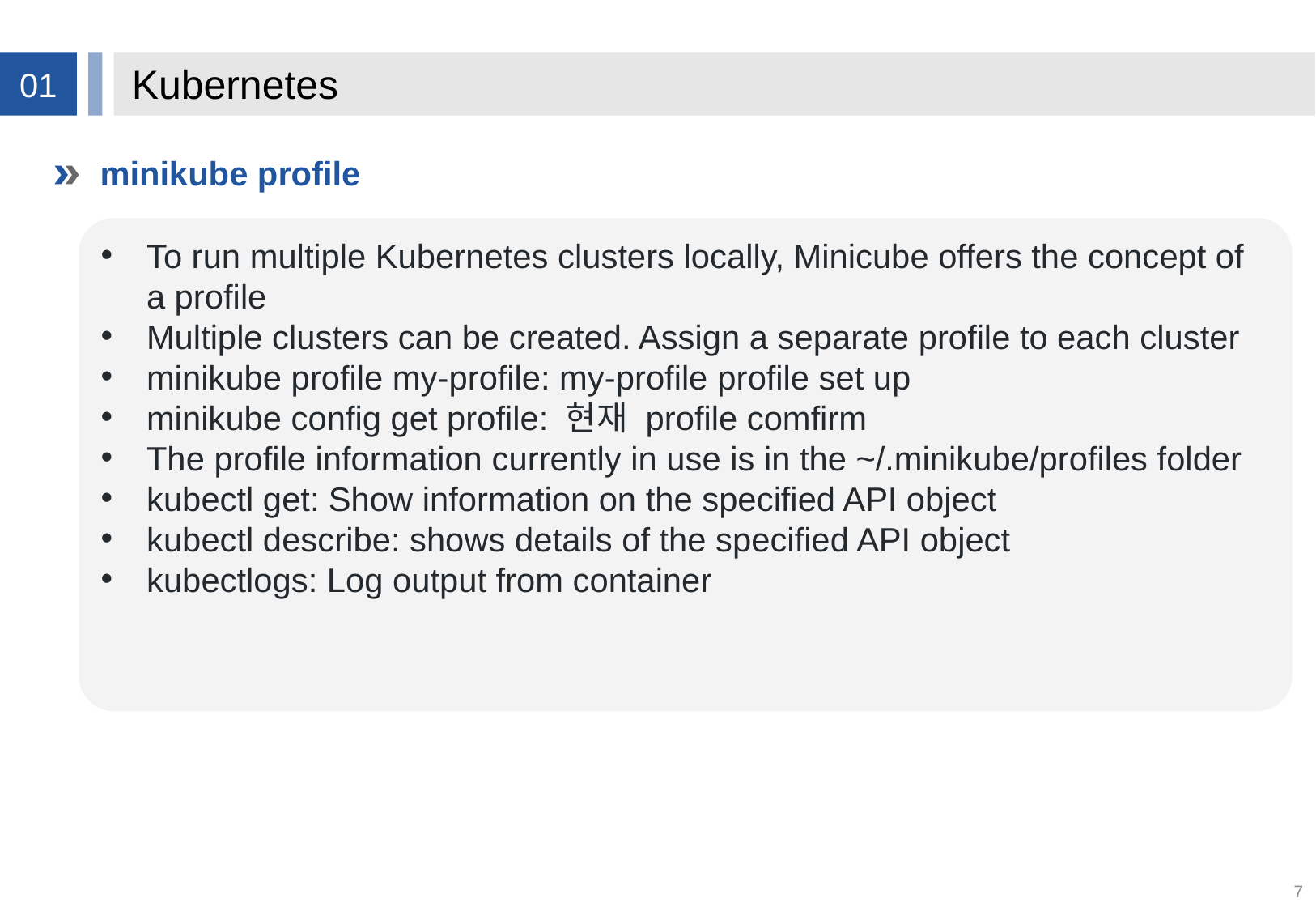

# Kubernetes
01
minikube profile

To run multiple Kubernetes clusters locally, Minicube offers the concept of a profile
Multiple clusters can be created. Assign a separate profile to each cluster
minikube profile my-profile: my-profile profile set up
minikube config get profile: 현재 profile comfirm
The profile information currently in use is in the ~/.minikube/profiles folder
kubectl get: Show information on the specified API object
kubectl describe: shows details of the specified API object
kubectlogs: Log output from container
7